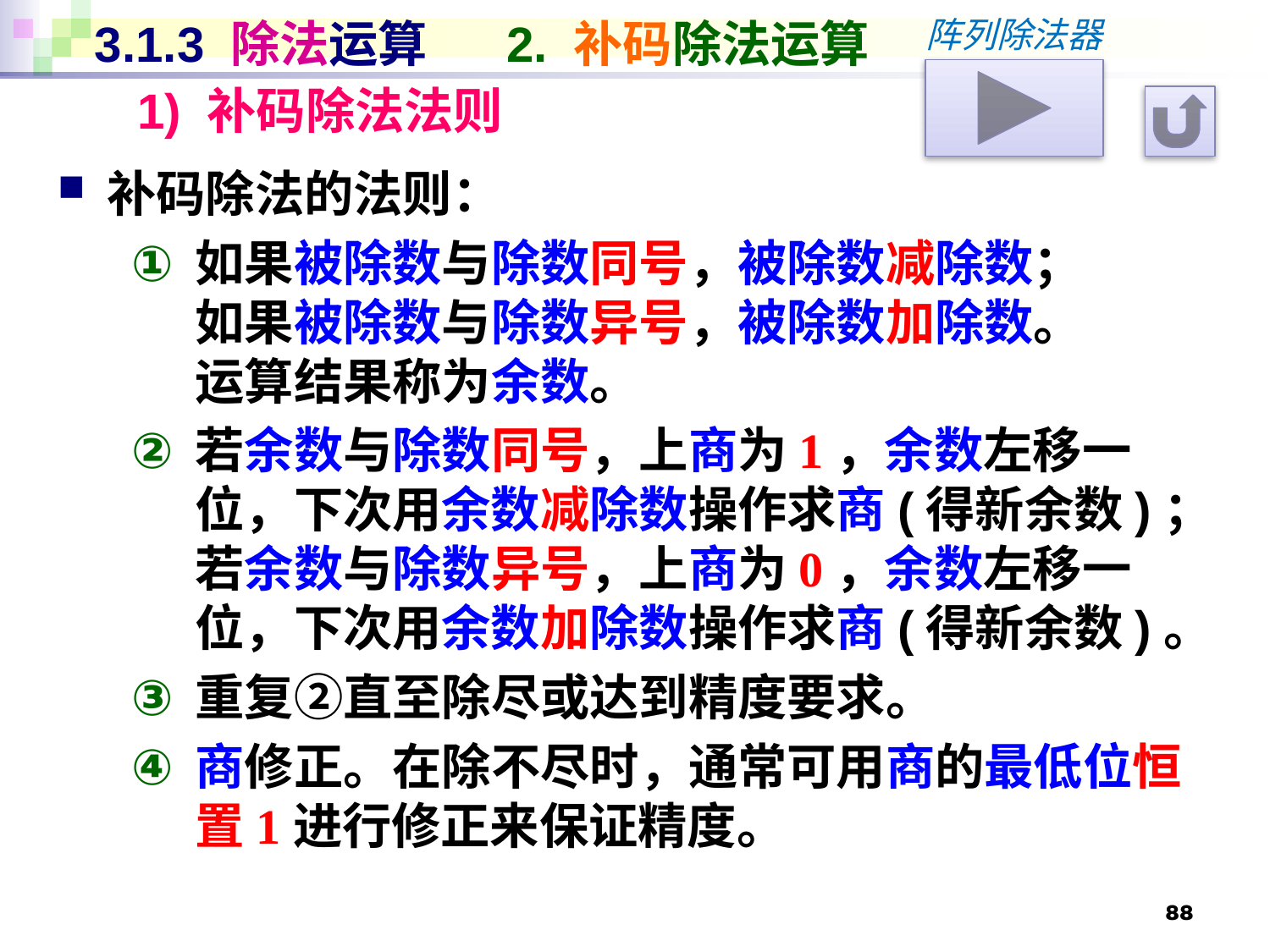

阵列除法器
# 3.1.3 除法运算      2. 补码除法运算

1) 补码除法法则

补码除法的法则：
如果被除数与除数同号，被除数减除数；
如果被除数与除数异号，被除数加除数。
运算结果称为余数。
若余数与除数同号，上商为1，余数左移一位，下次用余数减除数操作求商(得新余数)；
若余数与除数异号，上商为0，余数左移一位，下次用余数加除数操作求商(得新余数)。
重复②直至除尽或达到精度要求。
商修正。在除不尽时，通常可用商的最低位恒置1进行修正来保证精度。
88